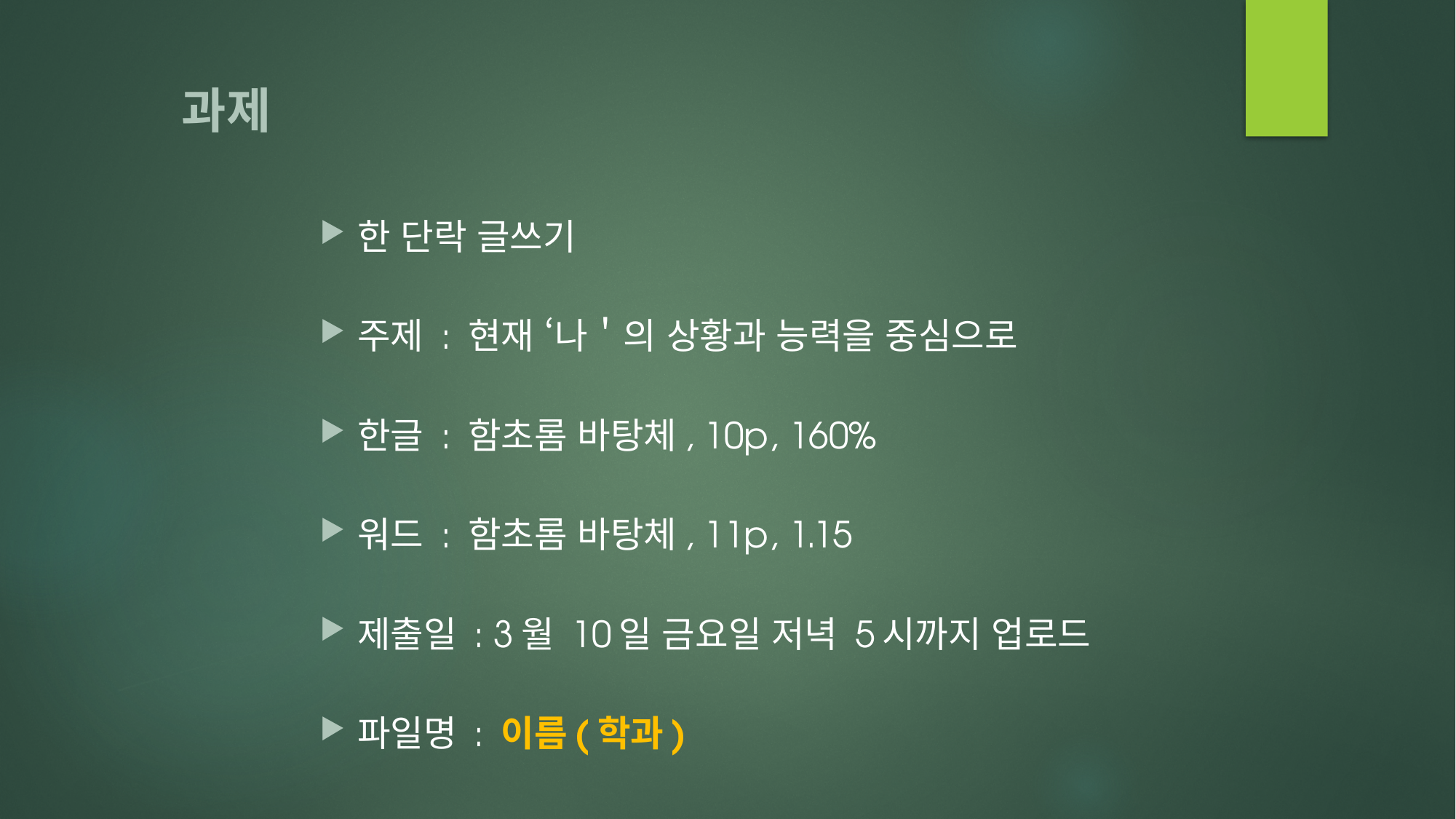

# 과제
한 단락 글쓰기
주제 : 현재 ‘나＇의 상황과 능력을 중심으로
한글 : 함초롬 바탕체, 10p, 160%
워드 : 함초롬 바탕체, 11p, 1.15
제출일 : 3월 10일 금요일 저녁 5시까지 업로드
파일명 : 이름(학과)